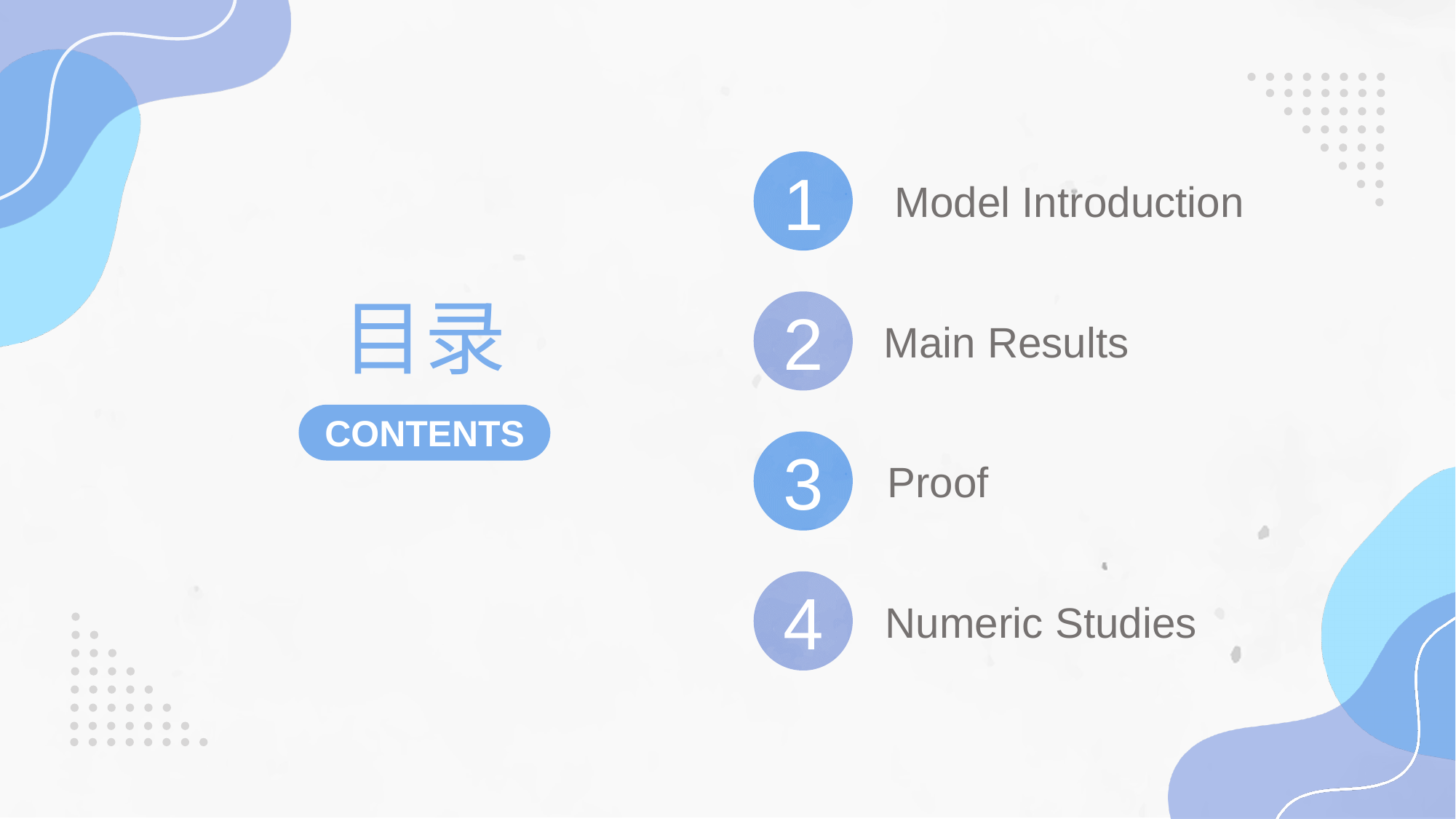

1
Model Introduction
2
Main Results
3
Proof
4
Numeric Studies
目录

CONTENTS